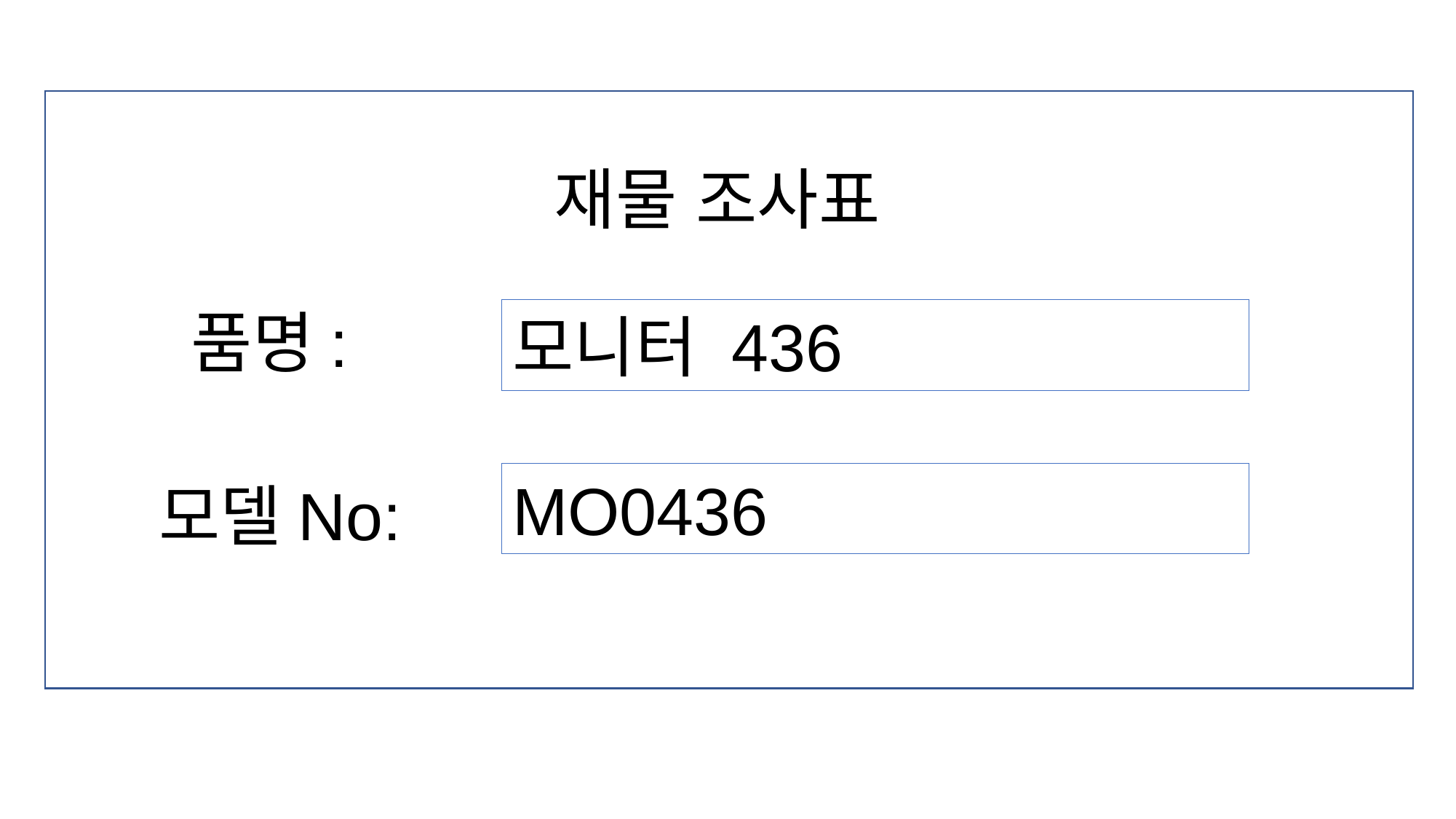

재물 조사표
품명:
모니터 436
MO0436
모델No: